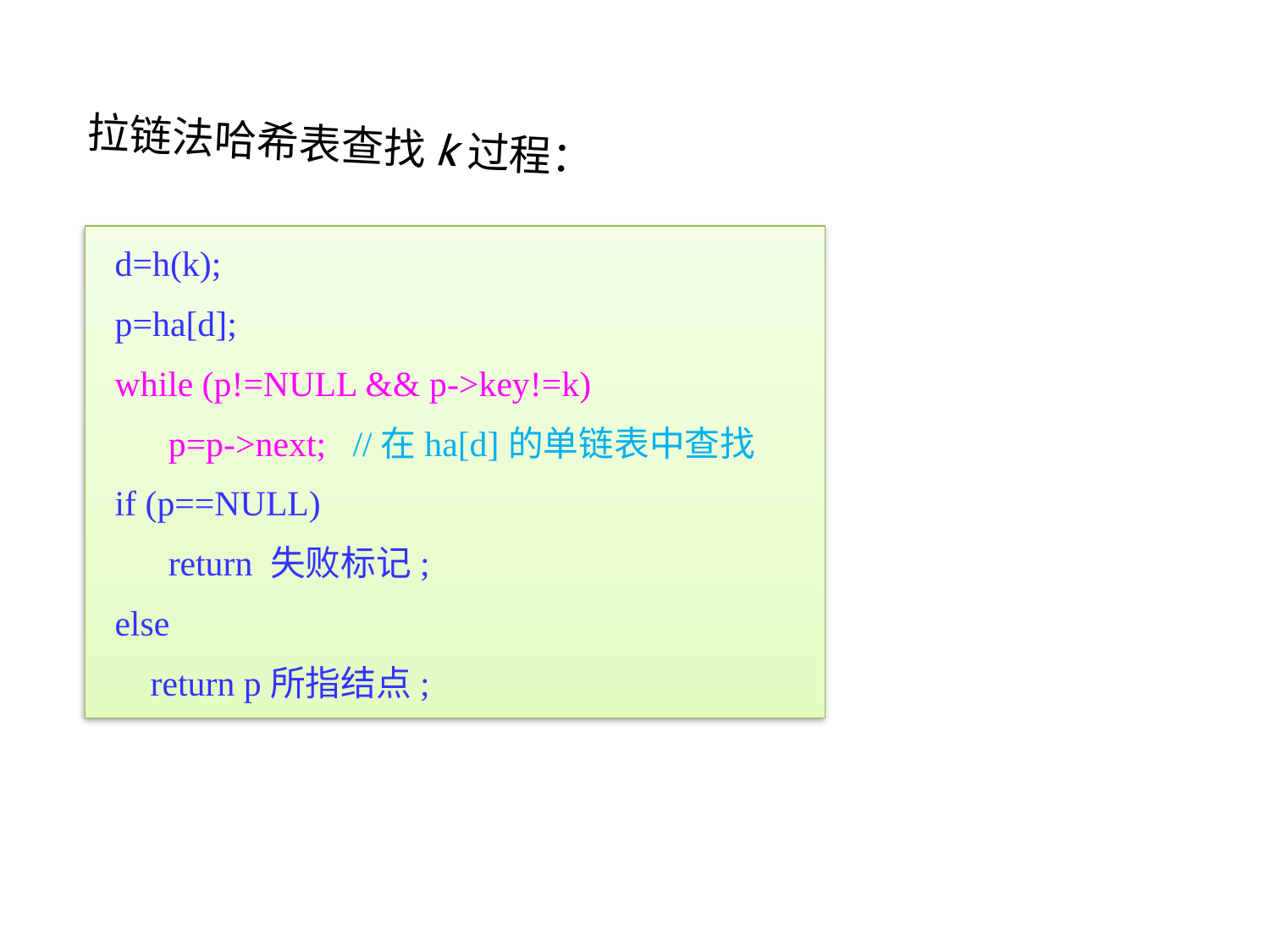

拉链法哈希表查找k过程：
d=h(k);
p=ha[d];
while (p!=NULL && p->key!=k)
      p=p->next;   //在ha[d]的单链表中查找
if (p==NULL)
      return 失败标记;
else
    return p所指结点;